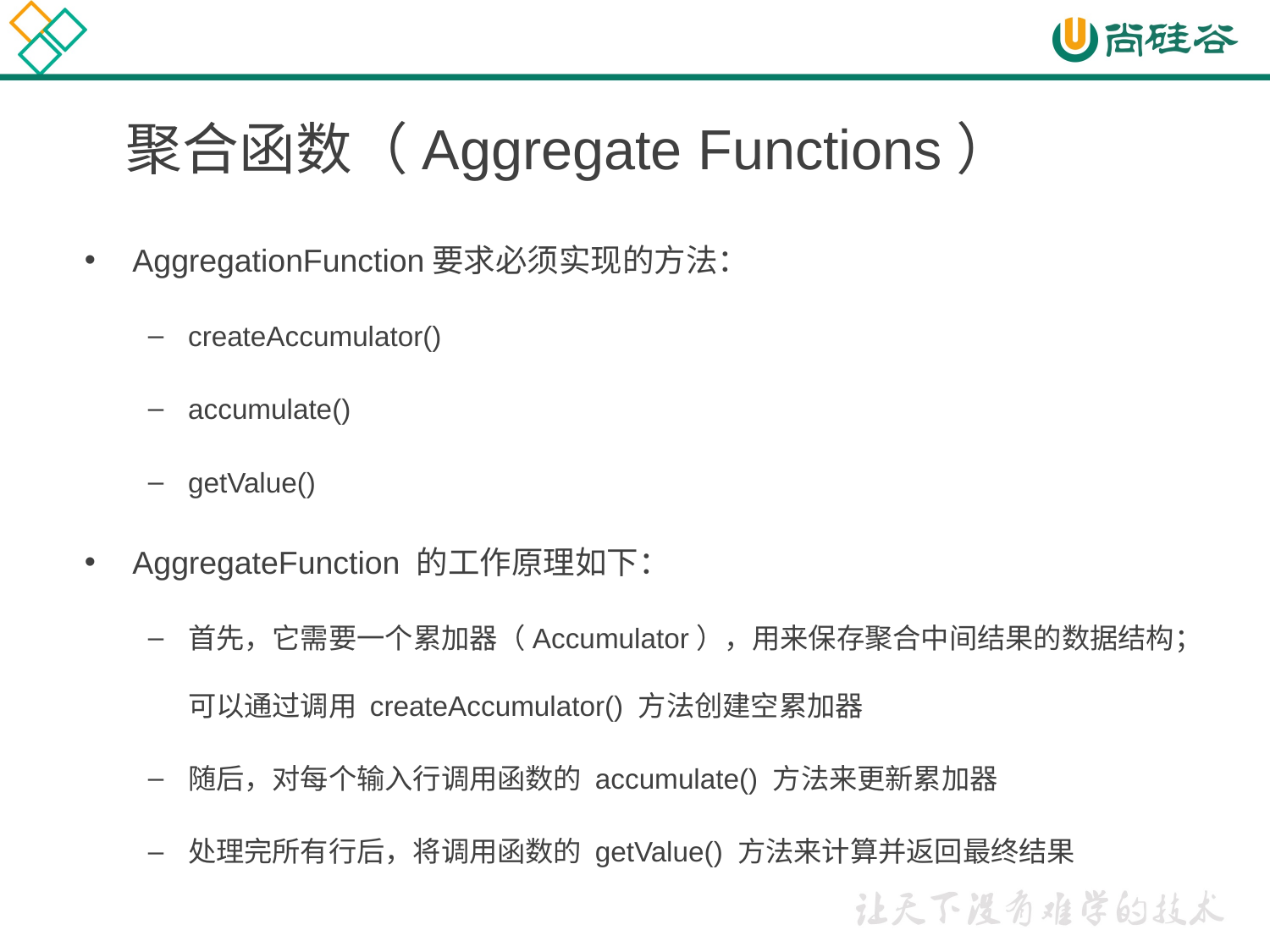

# 聚合函数（Aggregate Functions）
AggregationFunction要求必须实现的方法：
createAccumulator()
accumulate()
getValue()
AggregateFunction 的工作原理如下：
首先，它需要一个累加器（Accumulator），用来保存聚合中间结果的数据结构；可以通过调用 createAccumulator() 方法创建空累加器
随后，对每个输入行调用函数的 accumulate() 方法来更新累加器
处理完所有行后，将调用函数的 getValue() 方法来计算并返回最终结果